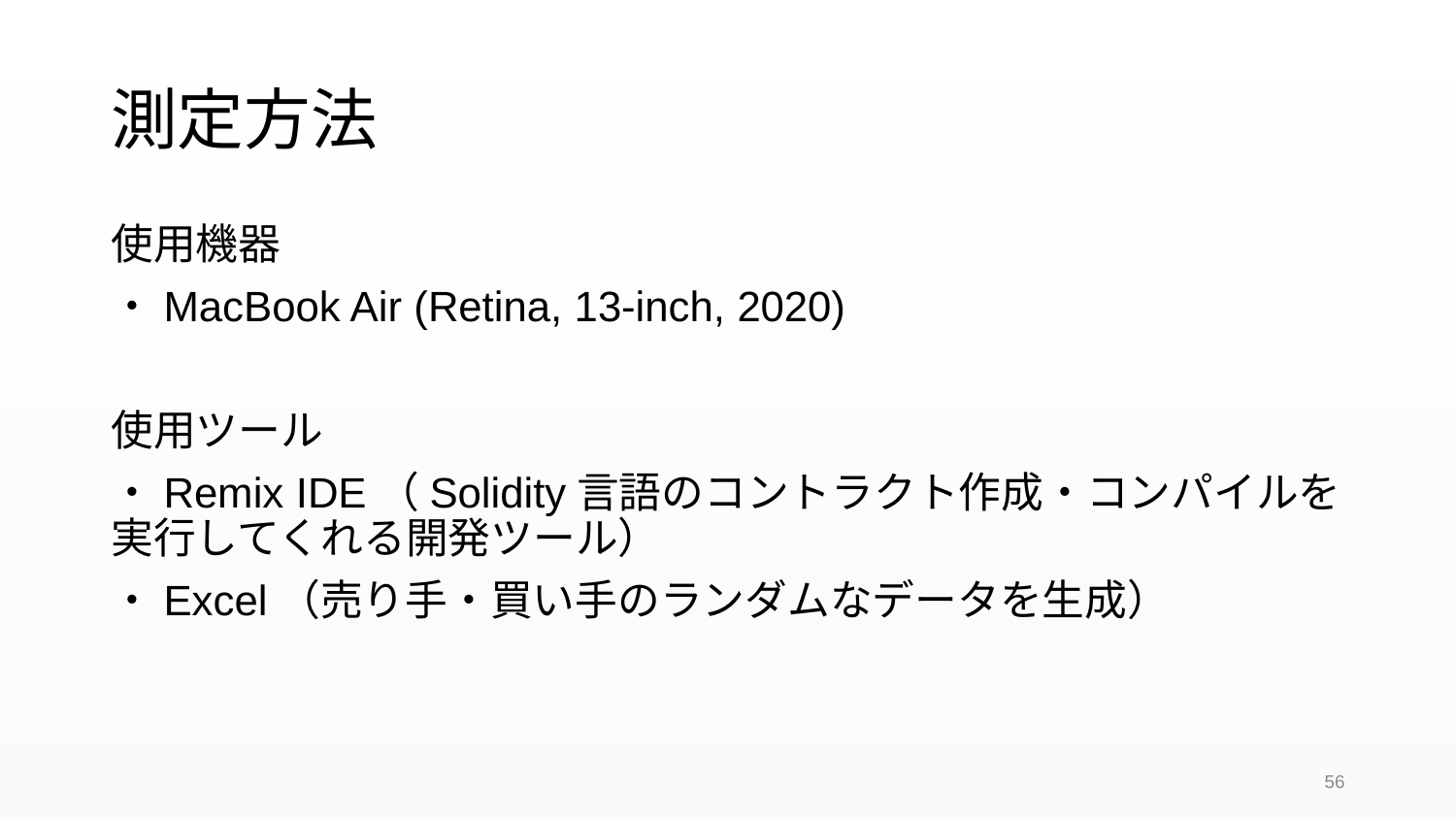

# 測定方法
使用機器
・MacBook Air (Retina, 13-inch, 2020)

使用ツール
・Remix IDE（Solidity言語のコントラクト作成・コンパイルを実行してくれる開発ツール）
・Excel（売り手・買い手のランダムなデータを生成）

56